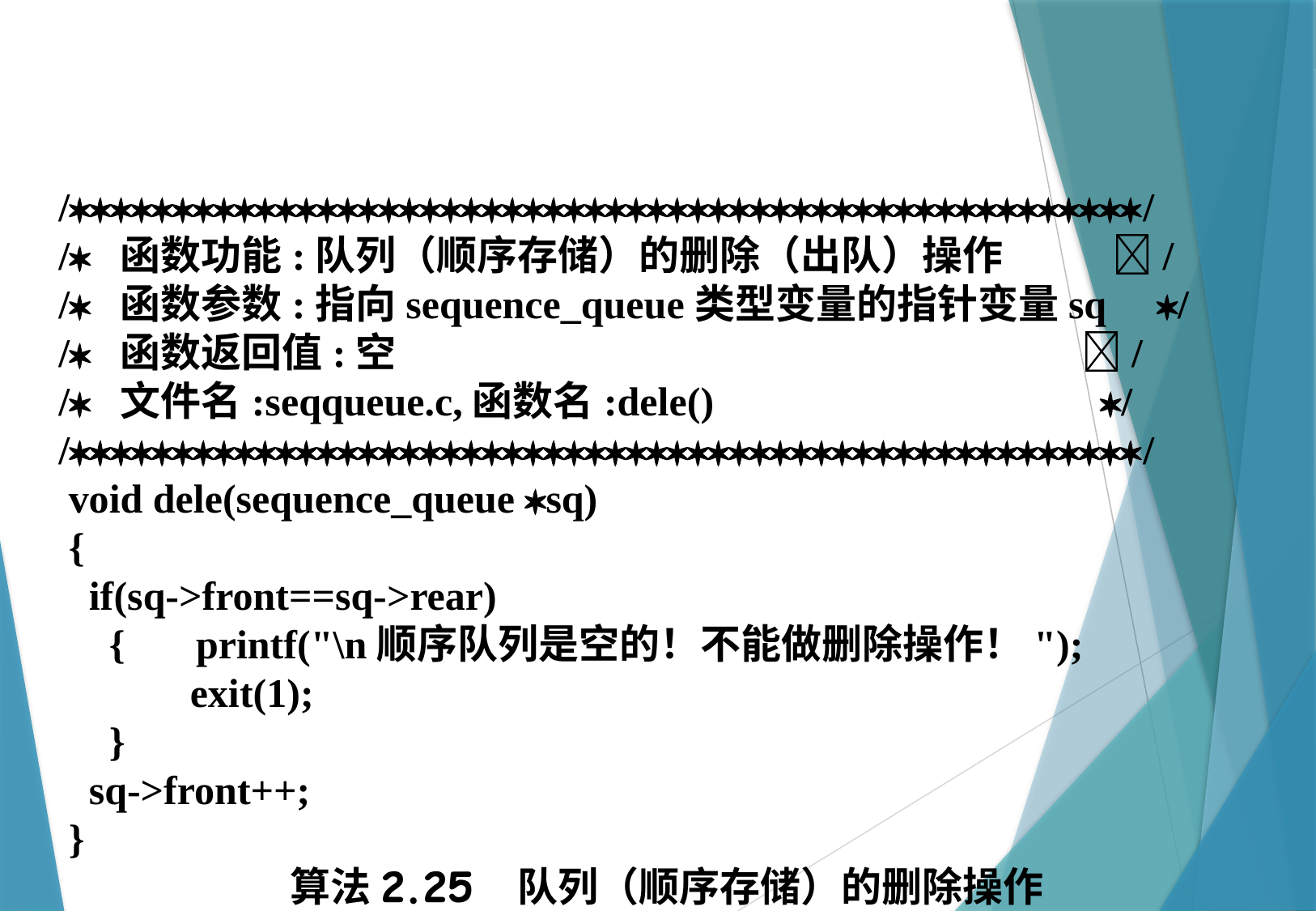

/∗∗∗∗∗∗∗∗∗∗∗∗∗∗∗∗∗∗∗∗∗∗∗∗∗∗∗∗∗∗∗∗∗∗∗∗∗∗∗∗∗∗∗∗∗∗∗∗∗∗∗∗/
/∗  函数功能:队列（顺序存储）的删除（出队）操作            ∗/
/∗  函数参数:指向sequence_queue类型变量的指针变量sq     ∗/
/∗  函数返回值:空                                   		                   ∗/
/∗  文件名:seqqueue.c,函数名:dele()               	                   ∗/
/∗∗∗∗∗∗∗∗∗∗∗∗∗∗∗∗∗∗∗∗∗∗∗∗∗∗∗∗∗∗∗∗∗∗∗∗∗∗∗∗∗∗∗∗∗∗∗∗∗∗∗∗/
 void dele(sequence_queue ∗sq)
 {
   if(sq->front==sq->rear)
     {       printf("\n顺序队列是空的！不能做删除操作！");
             exit(1);
     }
   sq->front++;
 }
算法2.25  队列（顺序存储）的删除操作